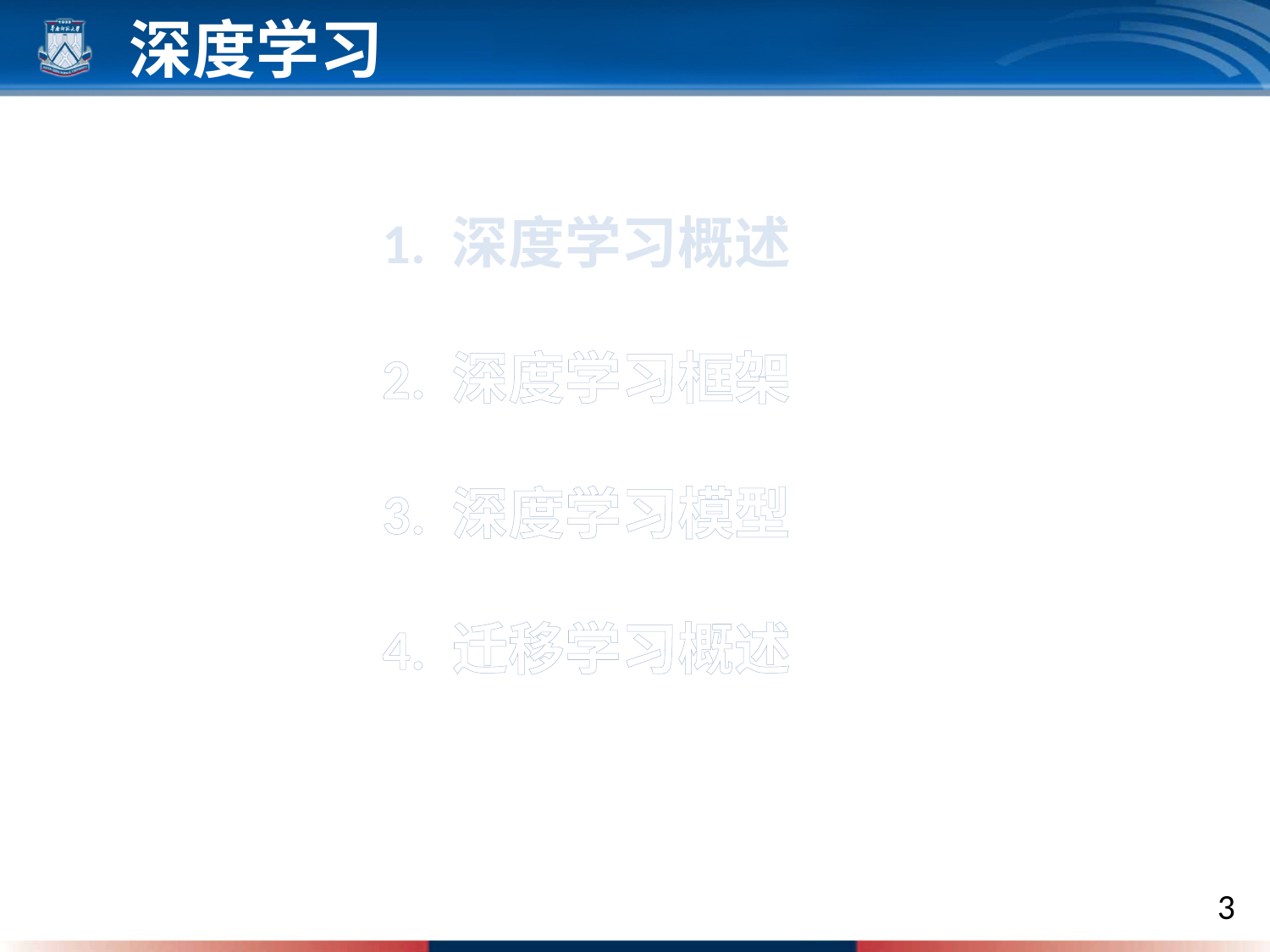

深度学习
1. 深度学习概述
2. 深度学习框架
3. 深度学习模型
4. 迁移学习概述